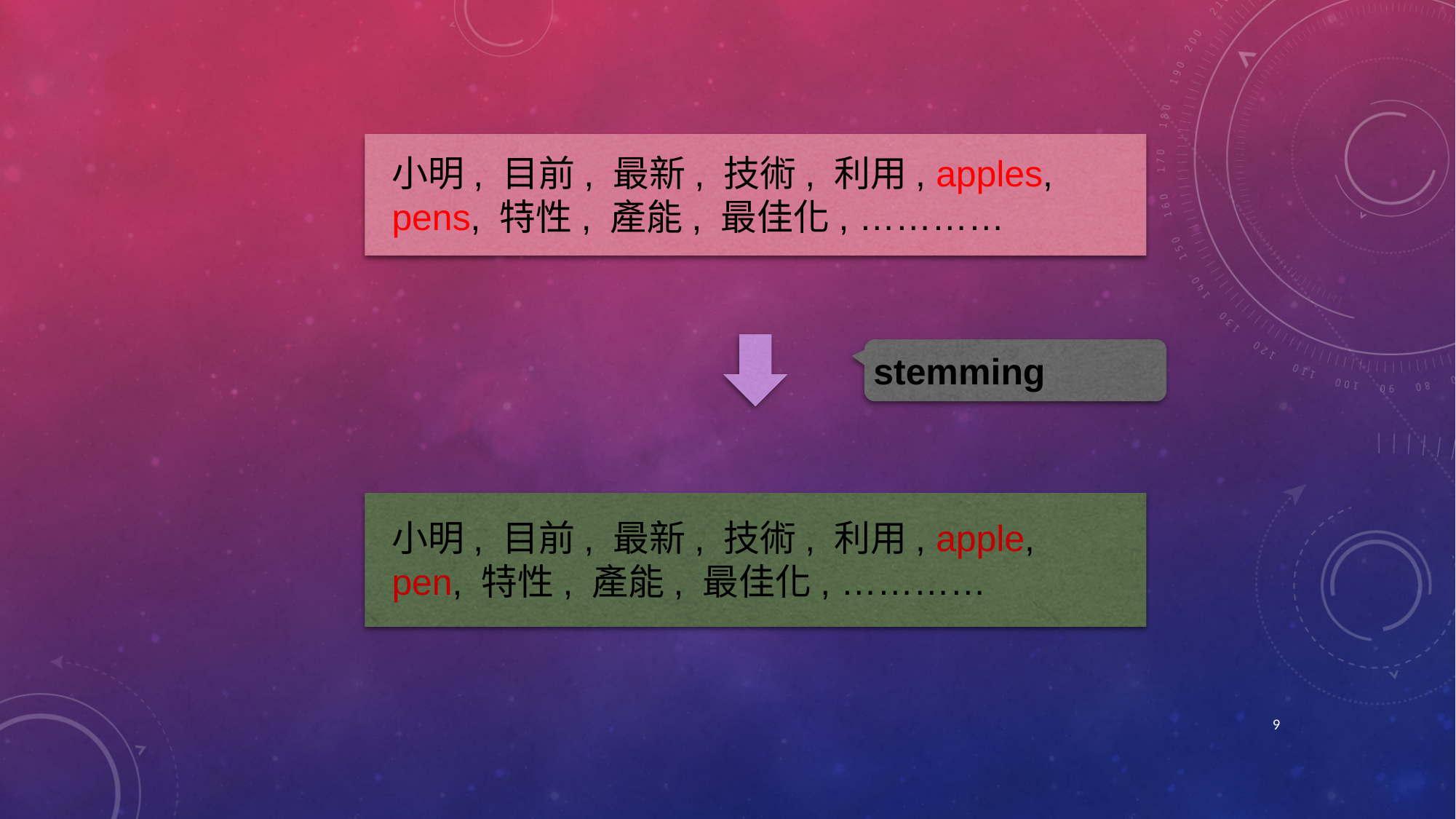

小明, 目前, 最新, 技術, 利用, apples, pens, 特性, 產能, 最佳化, …………

stemming

小明, 目前, 最新, 技術, 利用, apple, pen, 特性, 產能, 最佳化, …………
9